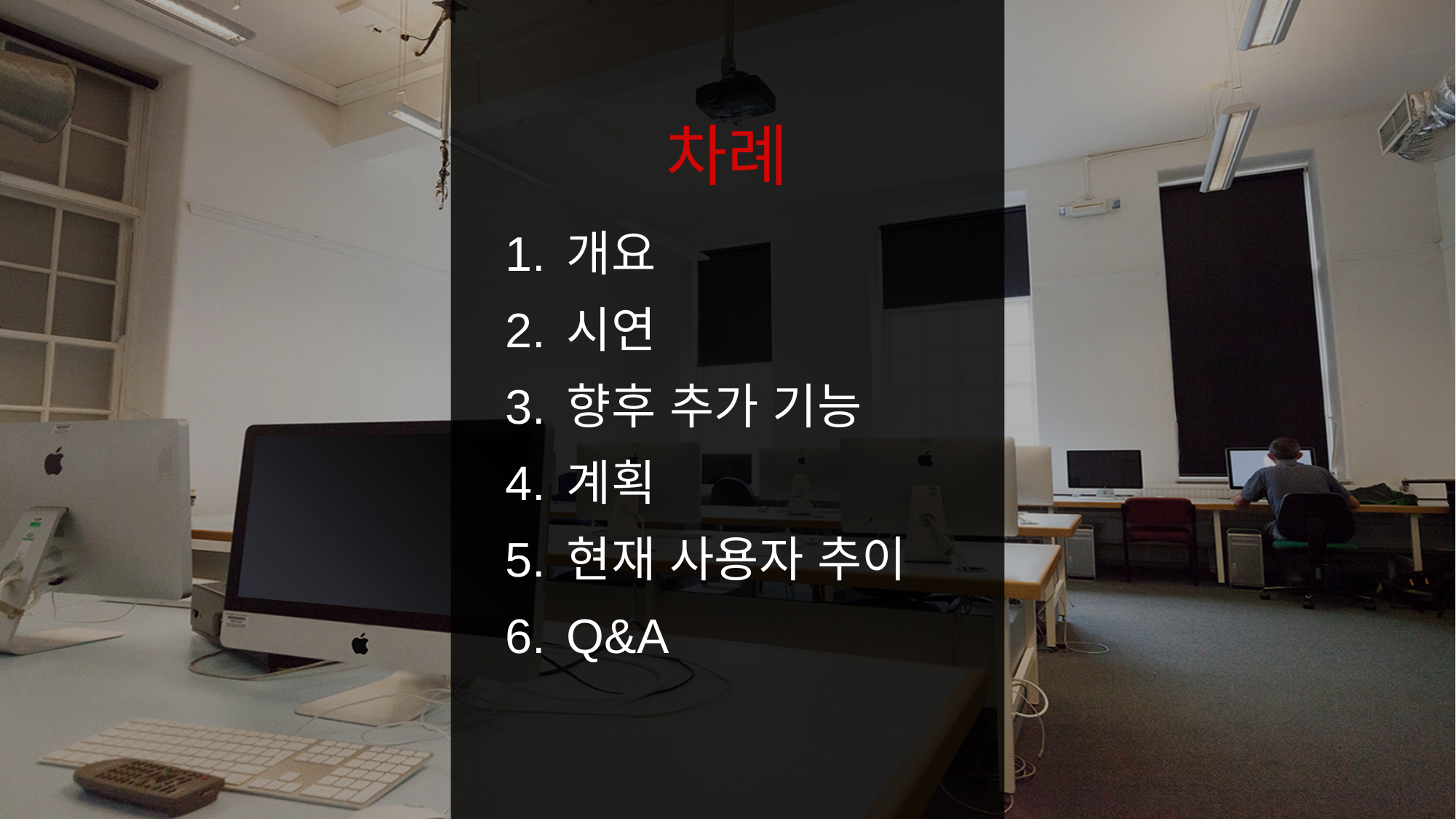

차례
개요

시연

향후 추가 기능

계획

현재 사용자 추이

Q&A